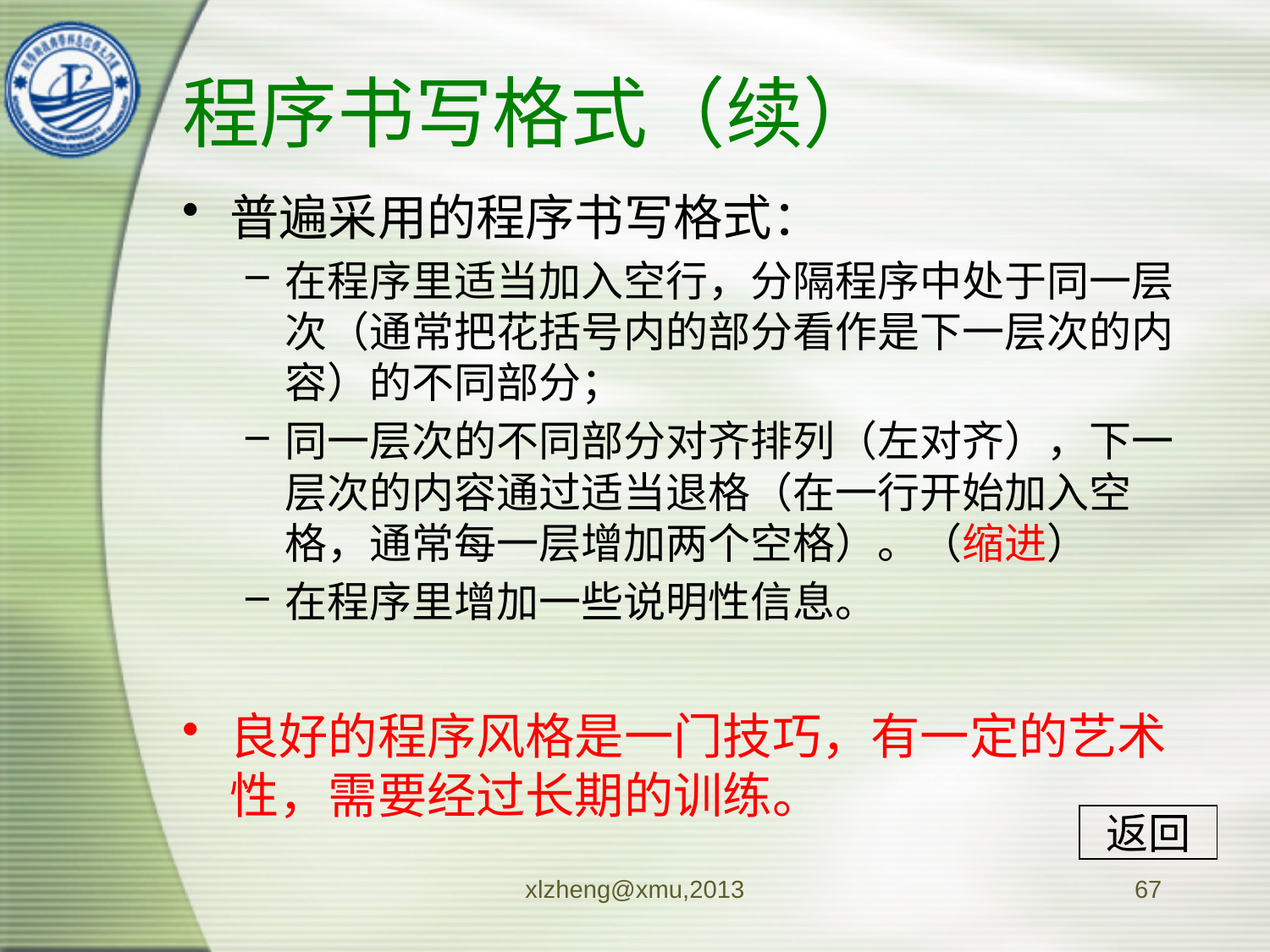

# 程序书写格式（续）
普遍采用的程序书写格式：
在程序里适当加入空行，分隔程序中处于同一层次（通常把花括号内的部分看作是下一层次的内容）的不同部分；
同一层次的不同部分对齐排列（左对齐），下一层次的内容通过适当退格（在一行开始加入空格，通常每一层增加两个空格）。（缩进）
在程序里增加一些说明性信息。

良好的程序风格是一门技巧，有一定的艺术性，需要经过长期的训练。
返回
xlzheng@xmu,2013
67